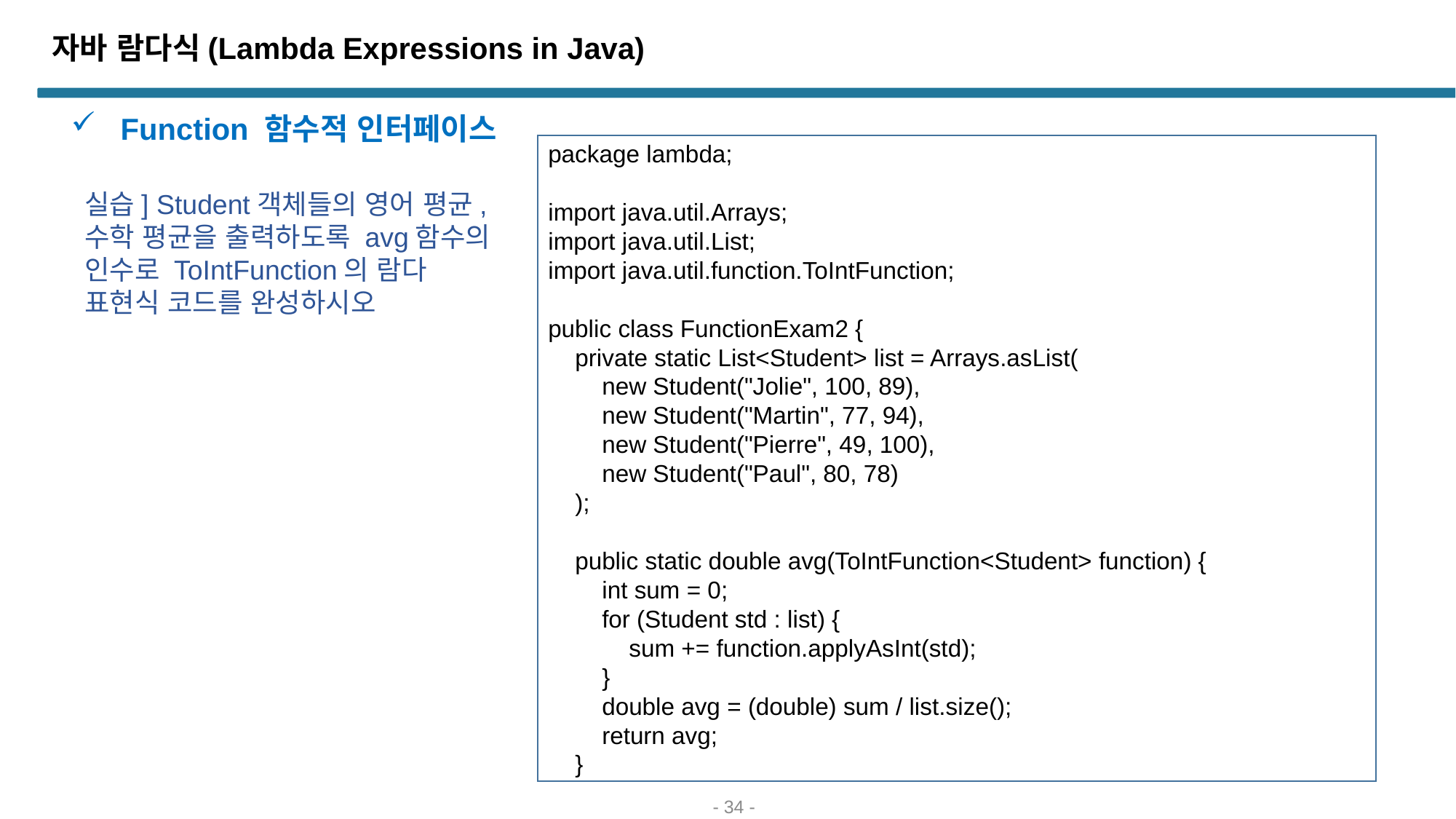

# 자바 람다식(Lambda Expressions in Java)
 Function 함수적 인터페이스
package lambda;

import java.util.Arrays;
import java.util.List;
import java.util.function.ToIntFunction;

public class FunctionExam2 {
    private static List<Student> list = Arrays.asList(
        new Student("Jolie", 100, 89),
        new Student("Martin", 77, 94),
        new Student("Pierre", 49, 100),
        new Student("Paul", 80, 78)
    );

    public static double avg(ToIntFunction<Student> function) {
        int sum = 0;
        for (Student std : list) {
            sum += function.applyAsInt(std);
        }
        double avg = (double) sum / list.size();
        return avg;
    }
실습] Student객체들의 영어 평균, 수학 평균을 출력하도록 avg함수의 인수로 ToIntFunction의 람다 표현식 코드를 완성하시오
- 34 -